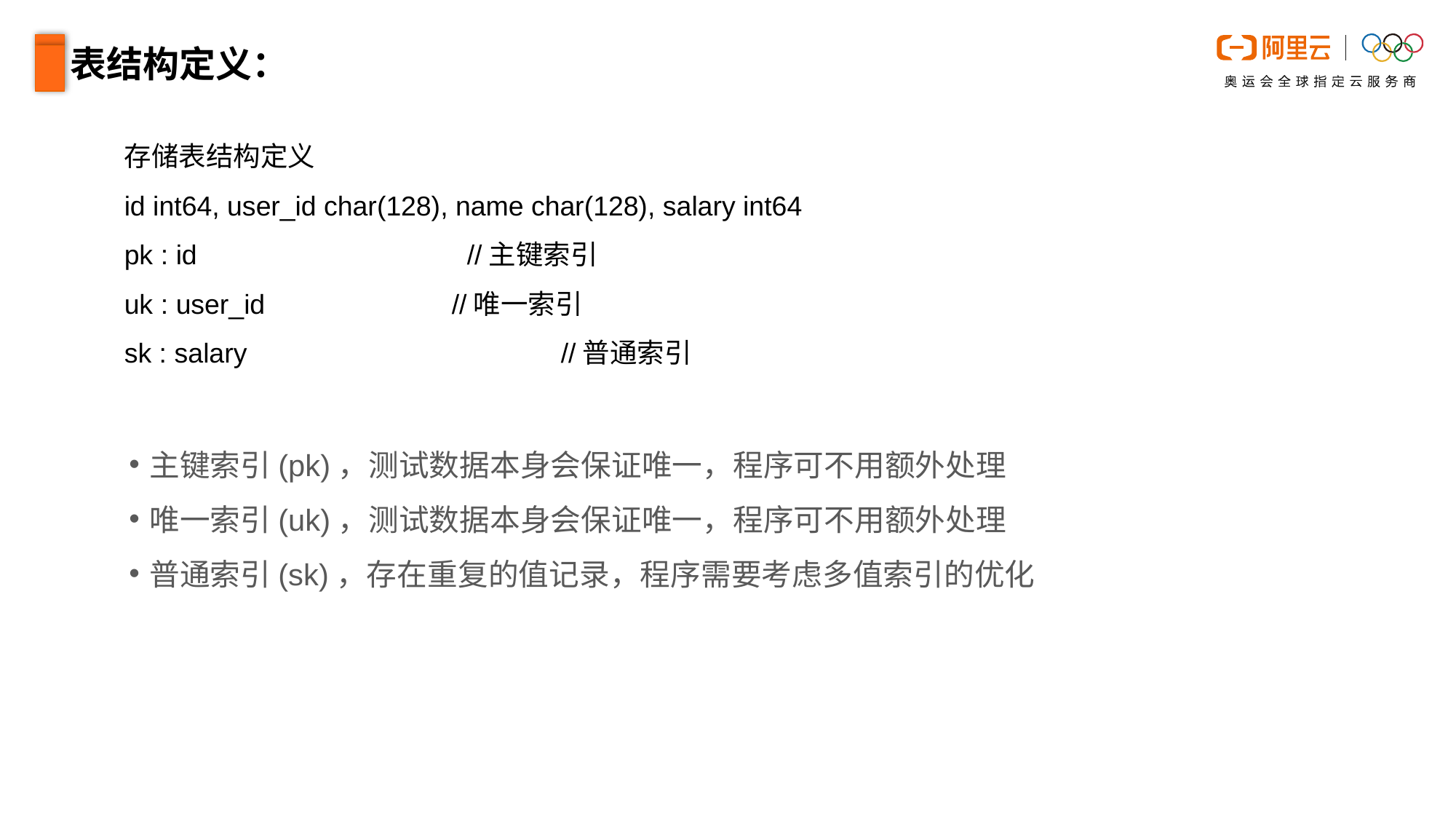

E6636BC20180234D78A0072836F0BC9032B9B20C109CDB50ACD98F3EB1E42B59FB4CBC384169FB0822692C083846D6EB8519218A41D0ABC11BBFC2207D3E14D324FCBDAD0E21E4D754D22B07689248932FF4E0C77CD952C4A8AB419E0E39DC08D9962D966E3

表结构定义：
存储表结构定义
id int64, user_id char(128), name char(128), salary int64
pk : id 			  //主键索引
uk : user_id 		//唯一索引
sk : salary			//普通索引
主键索引(pk)，测试数据本身会保证唯一，程序可不用额外处理
唯一索引(uk)，测试数据本身会保证唯一，程序可不用额外处理
普通索引(sk)，存在重复的值记录，程序需要考虑多值索引的优化